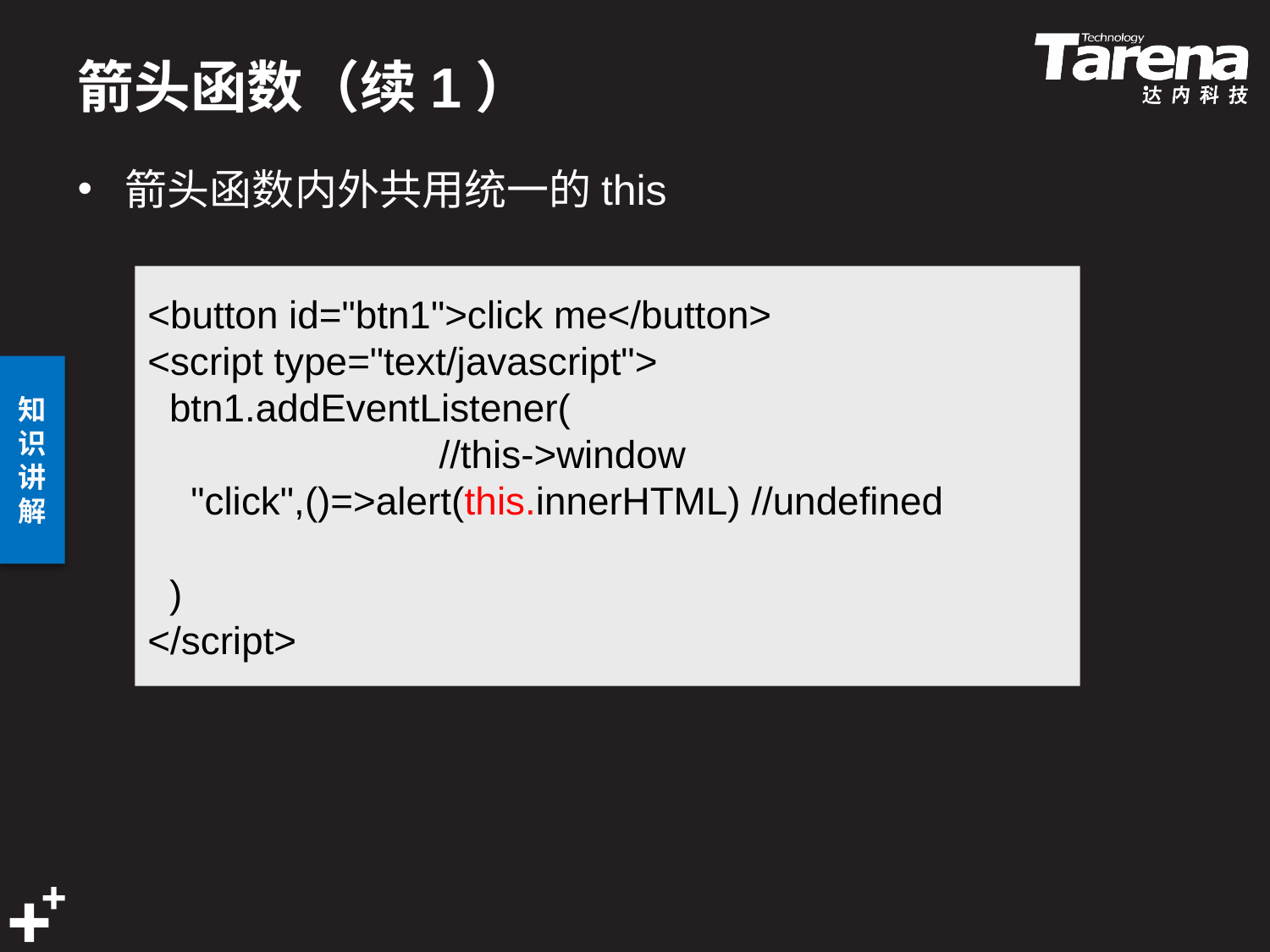

# 箭头函数（续1）
箭头函数内外共用统一的this
<button id="btn1">click me</button>
<script type="text/javascript">
  btn1.addEventListener(
                           //this->window
    "click",()=>alert(this.innerHTML) //undefined

  )
</script>